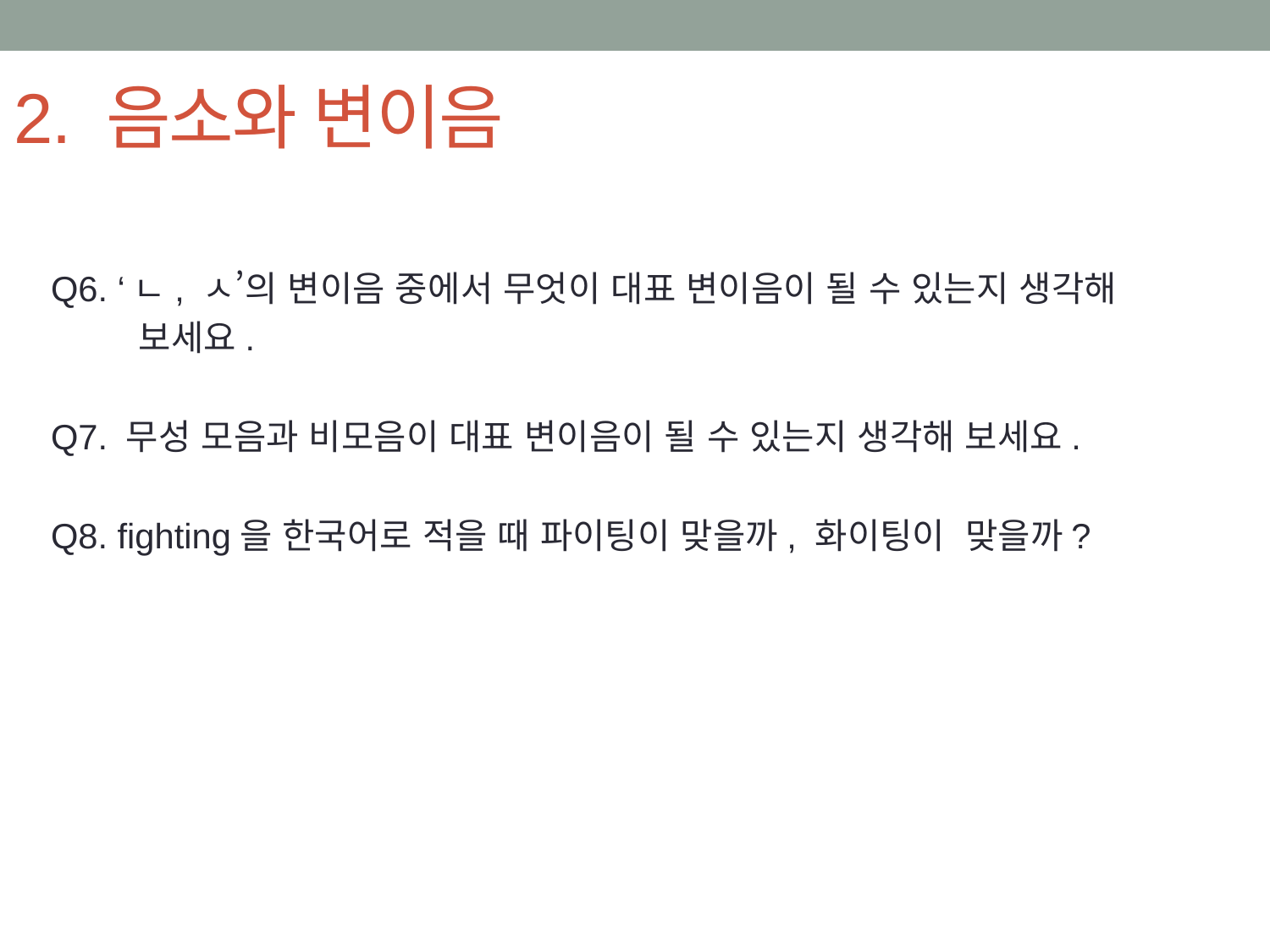

# 2. 음소와 변이음

Q6. ‘ㄴ, ㅅ’의 변이음 중에서 무엇이 대표 변이음이 될 수 있는지 생각해
        보세요.

Q7. 무성 모음과 비모음이 대표 변이음이 될 수 있는지 생각해 보세요.

Q8. fighting을 한국어로 적을 때 파이팅이 맞을까, 화이팅이  맞을까?